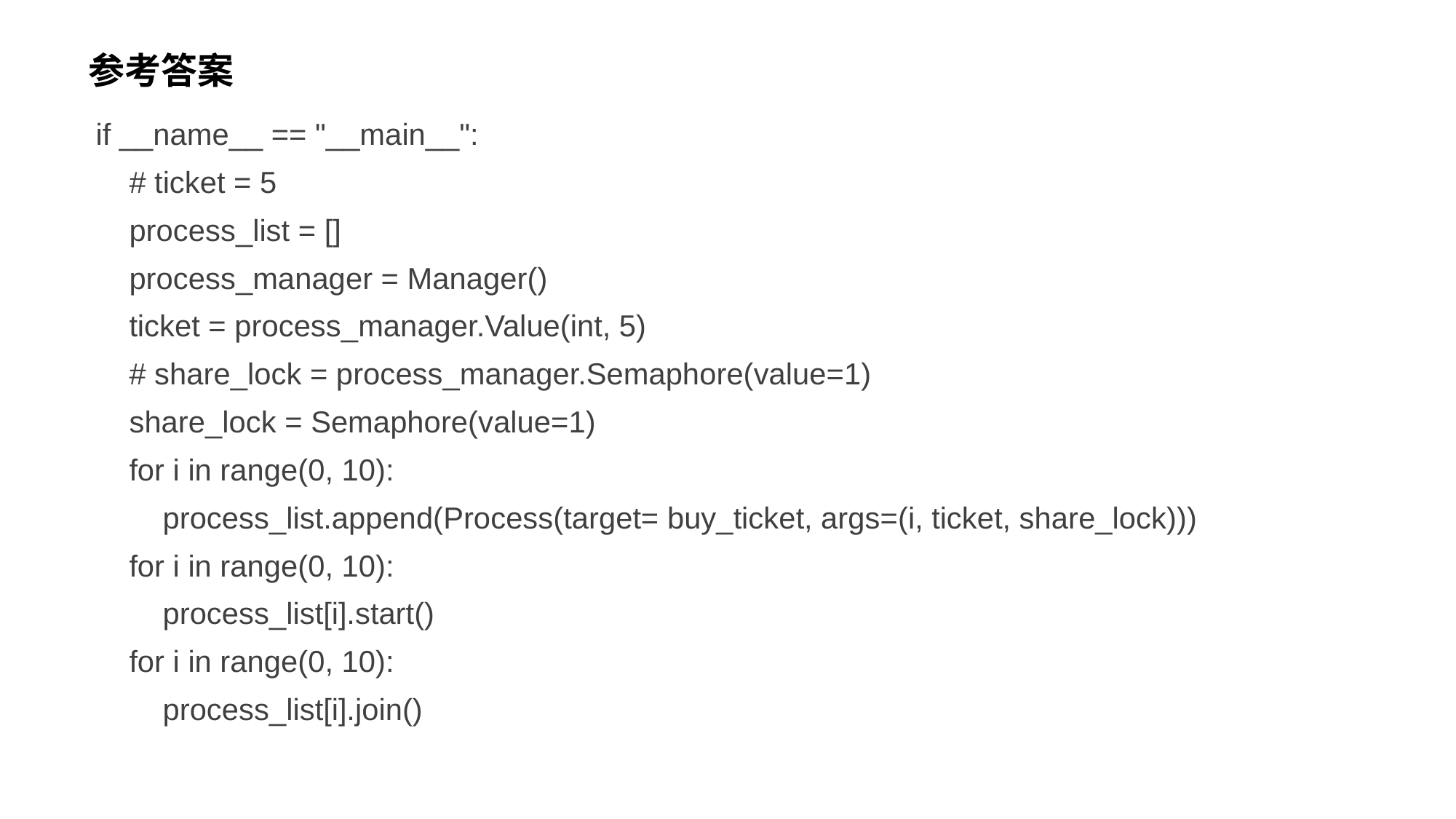

# 参考答案
if __name__ == "__main__":
    # ticket = 5
    process_list = []
    process_manager = Manager()
    ticket = process_manager.Value(int, 5)
    # share_lock = process_manager.Semaphore(value=1)
    share_lock = Semaphore(value=1)
    for i in range(0, 10):
        process_list.append(Process(target= buy_ticket, args=(i, ticket, share_lock)))
    for i in range(0, 10):
        process_list[i].start()
    for i in range(0, 10):
        process_list[i].join()